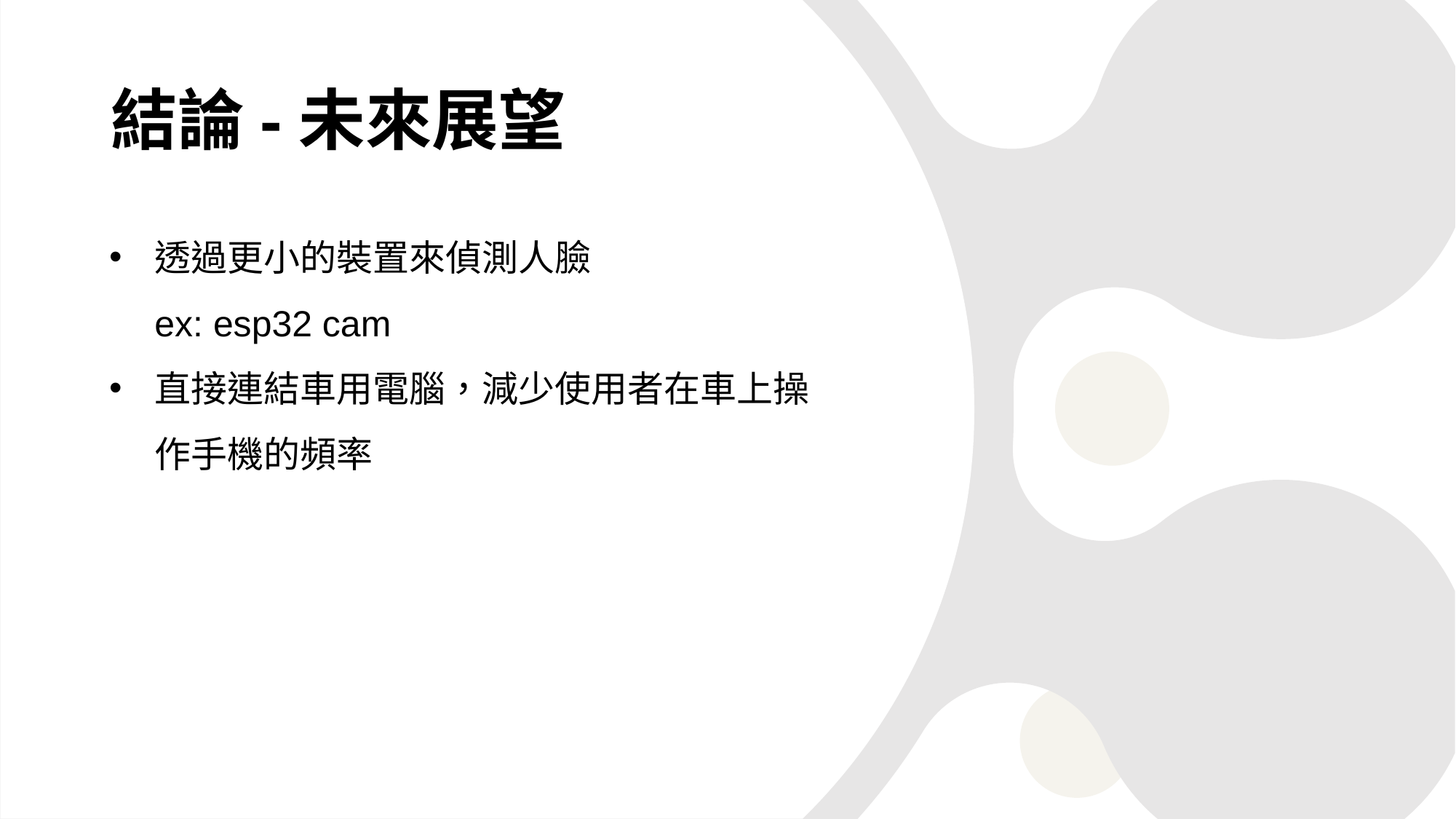

# 結論-未來展望
透過更小的裝置來偵測人臉
ex: esp32 cam
直接連結車用電腦，減少使用者在車上操作手機的頻率